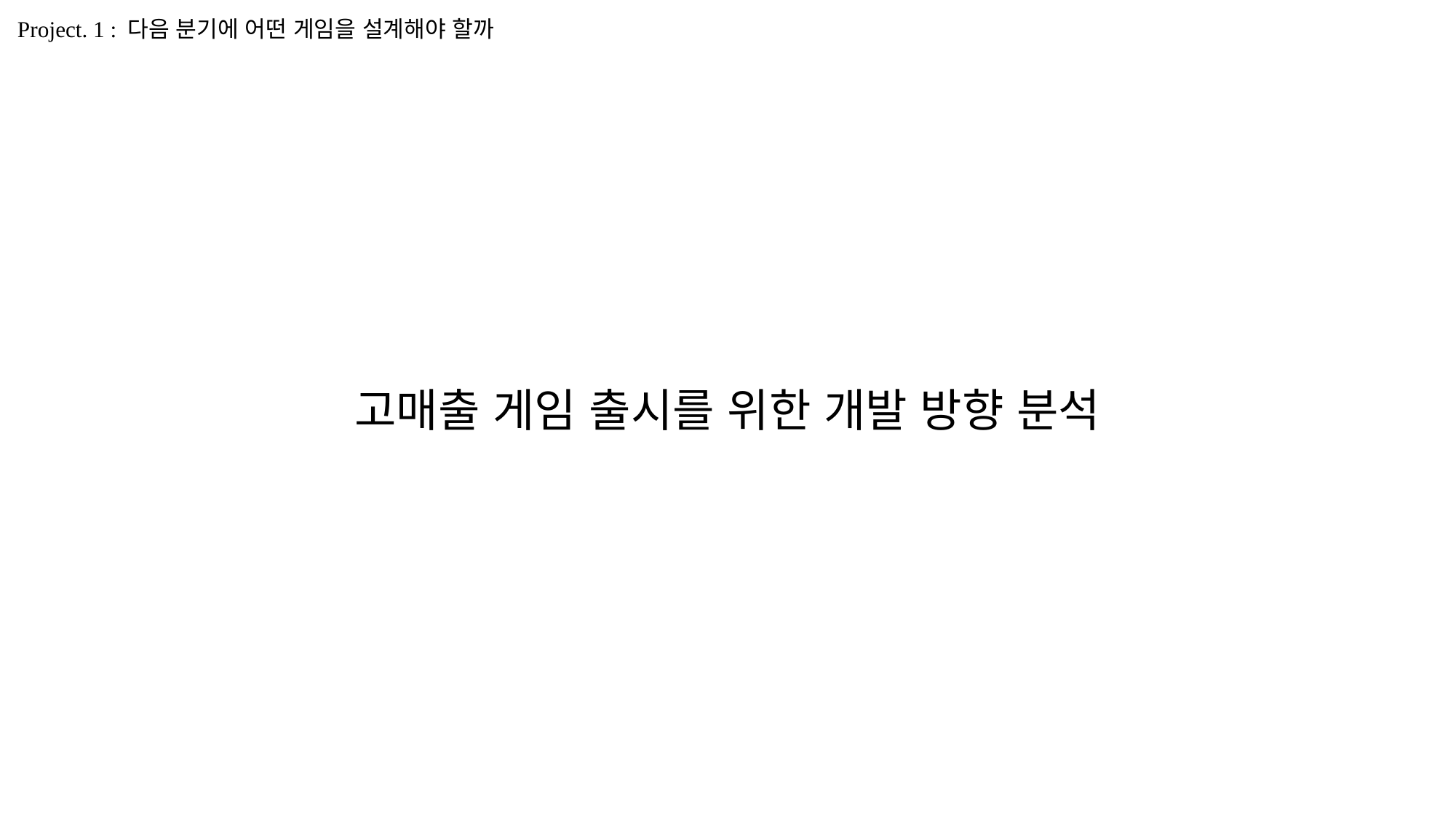

Project. 1 : 다음 분기에 어떤 게임을 설계해야 할까
고매출 게임 출시를 위한 개발 방향 분석